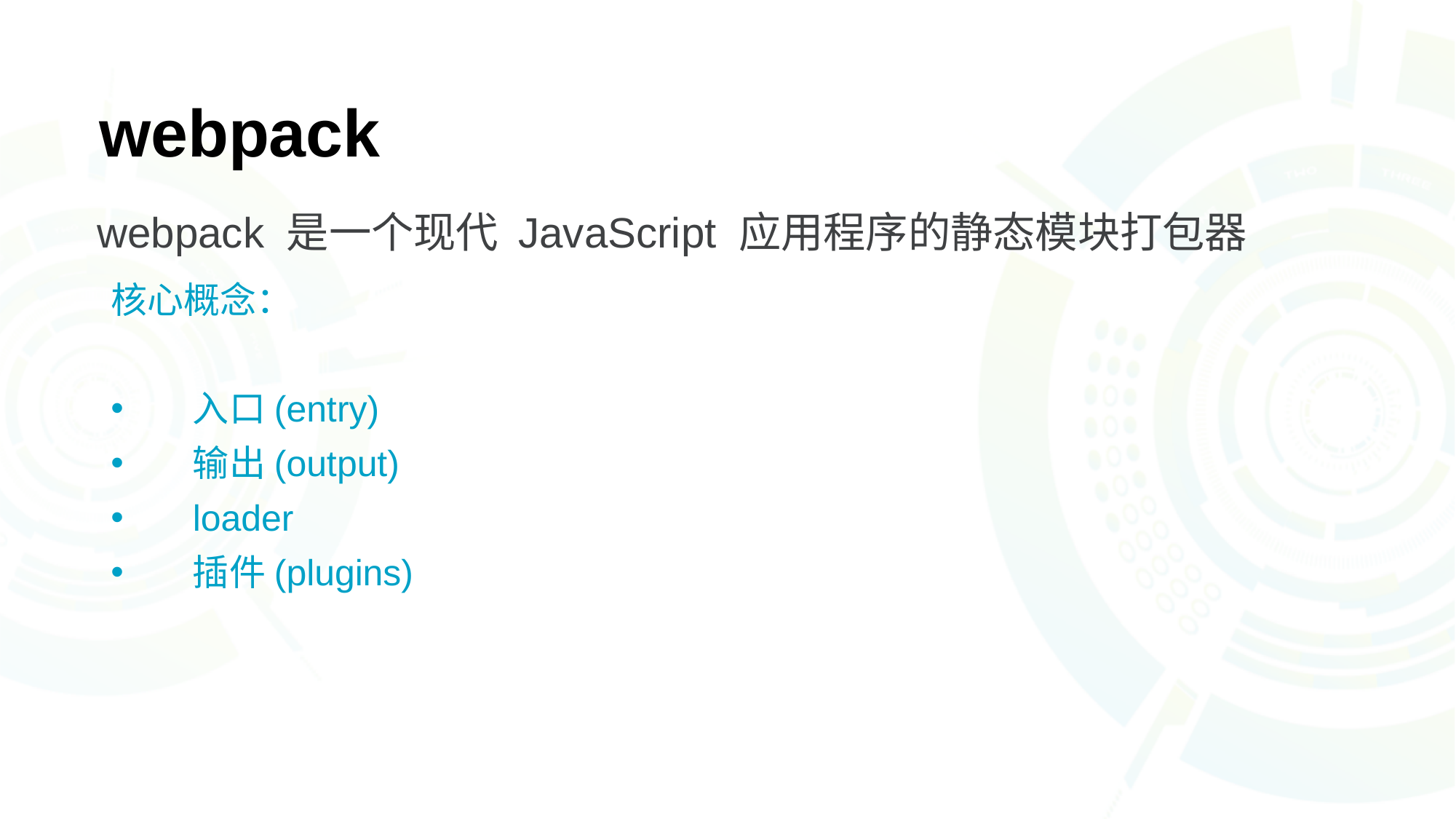

# webpack
webpack 是一个现代 JavaScript 应用程序的静态模块打包器

核心概念：

入口(entry)
输出(output)
loader
插件(plugins)